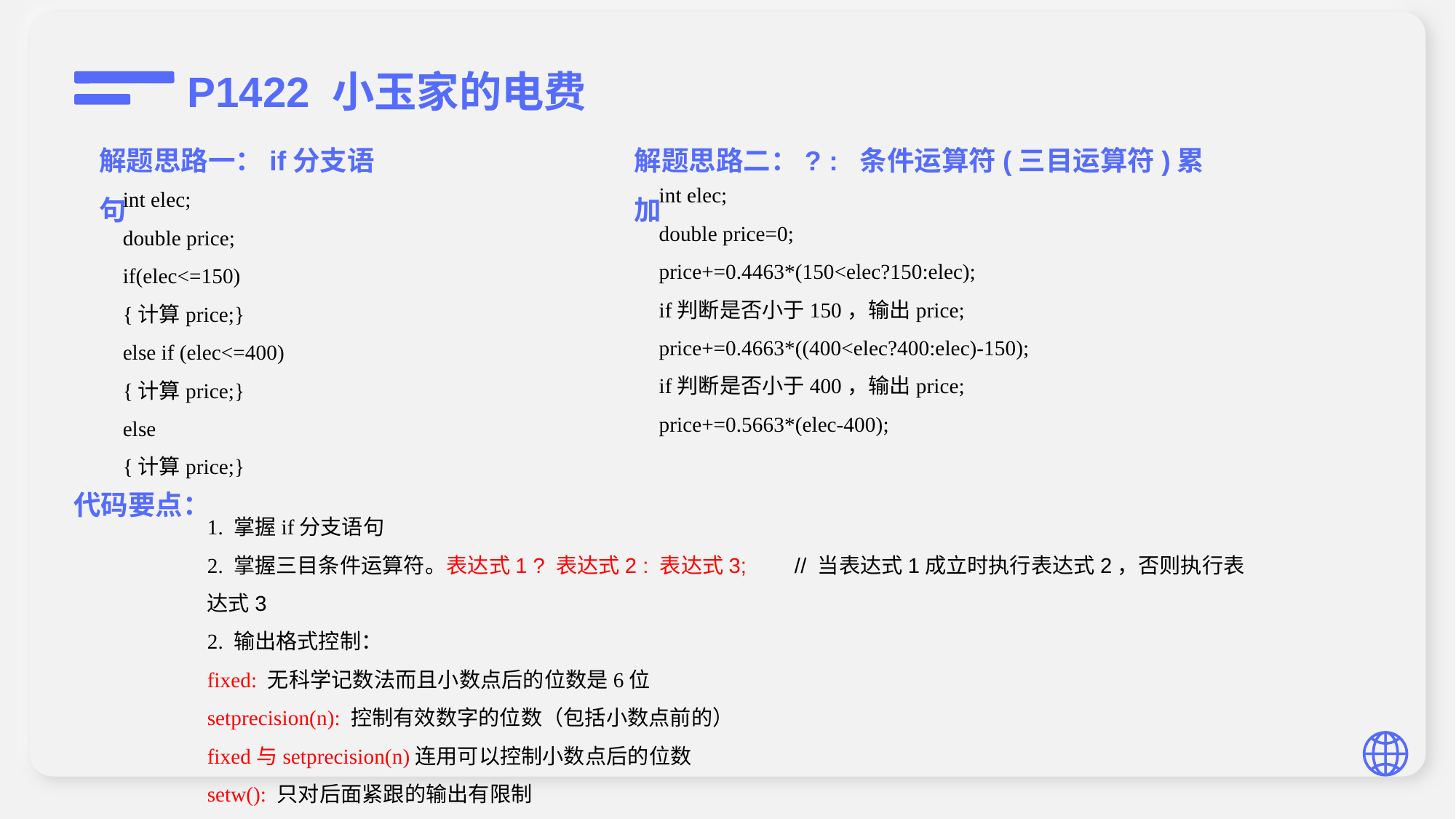

P1422 小玉家的电费

解题思路一：if分支语句
解题思路二：? :  条件运算符(三目运算符)累加
int elec;
double price=0;
price+=0.4463*(150<elec?150:elec);
if判断是否小于150，输出price;
price+=0.4663*((400<elec?400:elec)-150);
if判断是否小于400，输出price;
price+=0.5663*(elec-400);
int elec;
double price;
if(elec<=150)
{计算price;}
else if (elec<=400)
{计算price;}
else
{计算price;}
代码要点：
1. 掌握if分支语句
2. 掌握三目条件运算符。表达式1 ? 表达式2 : 表达式3;        // 当表达式1成立时执行表达式2，否则执行表达式3
2. 输出格式控制：
fixed: 无科学记数法而且小数点后的位数是6位
setprecision(n): 控制有效数字的位数（包括小数点前的）
fixed与setprecision(n)连用可以控制小数点后的位数
setw(): 只对后面紧跟的输出有限制